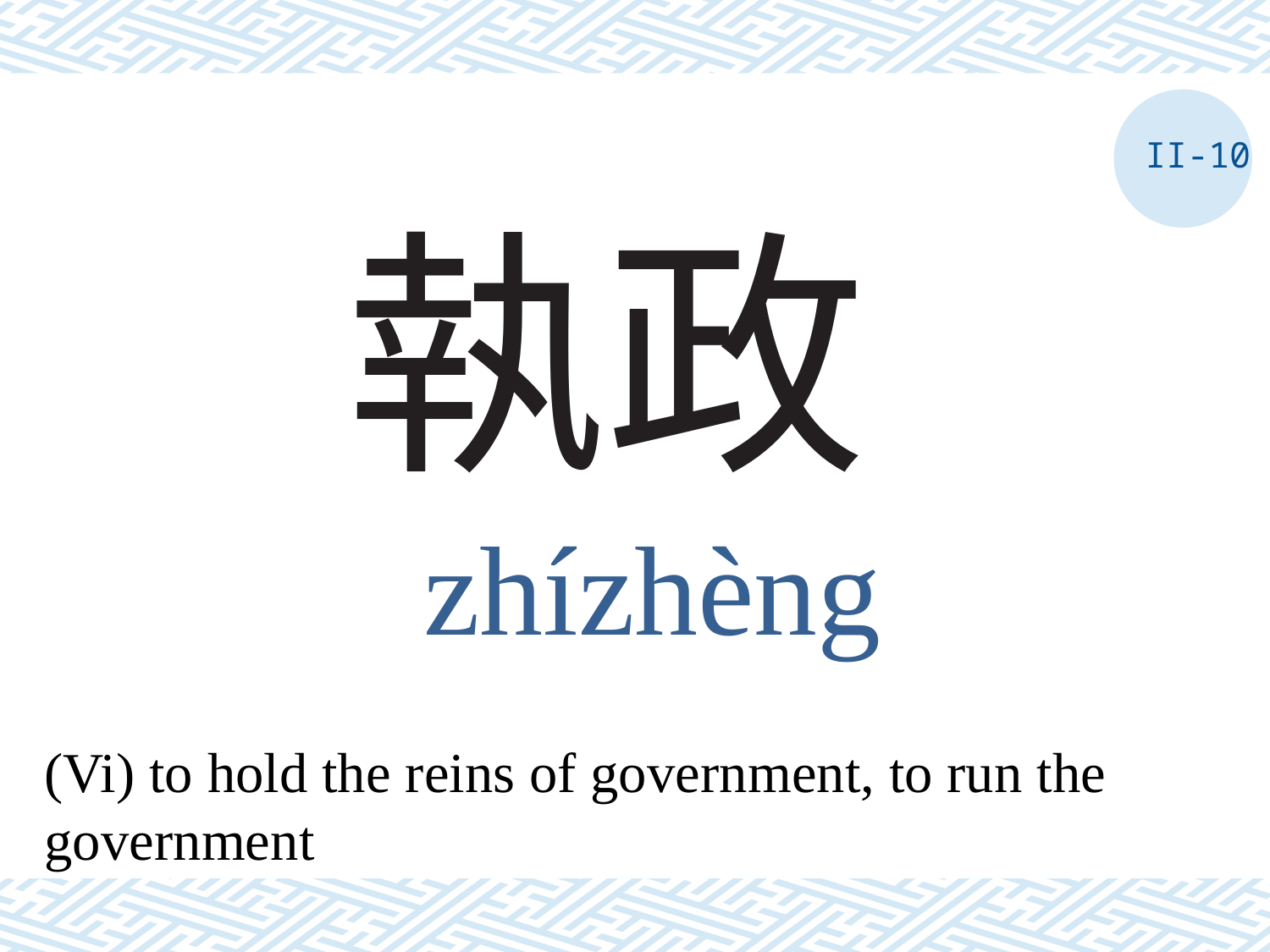

II-10

# 執政
zhízhèng
(Vi) to hold the reins of government, to run the government